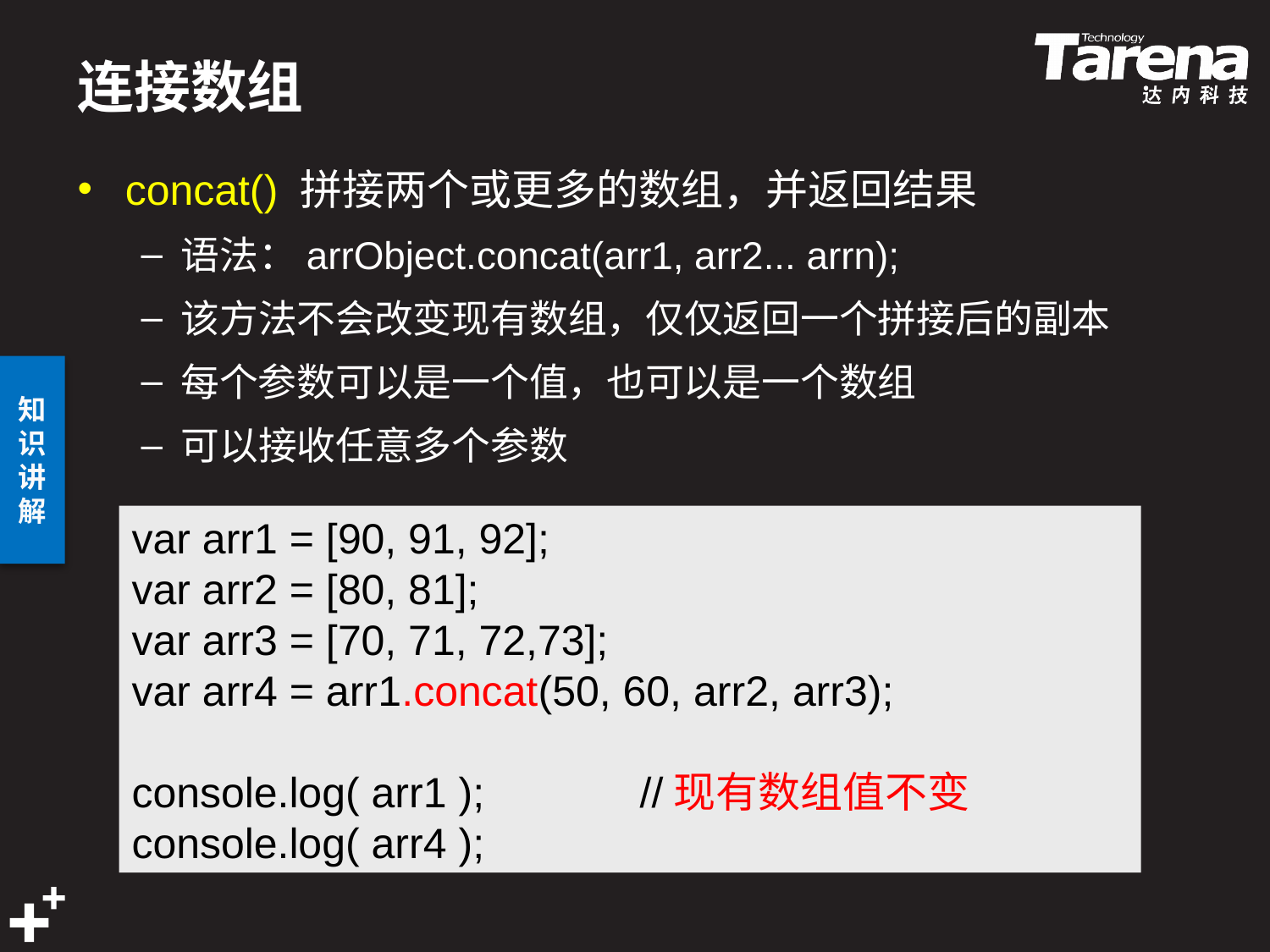

# 连接数组
concat() 拼接两个或更多的数组，并返回结果
语法：arrObject.concat(arr1, arr2... arrn);
该方法不会改变现有数组，仅仅返回一个拼接后的副本
每个参数可以是一个值，也可以是一个数组
可以接收任意多个参数
var arr1 = [90, 91, 92];
var arr2 = [80, 81];
var arr3 = [70, 71, 72,73];
var arr4 = arr1.concat(50, 60, arr2, arr3);

console.log( arr1 );		//现有数组值不变
console.log( arr4 );